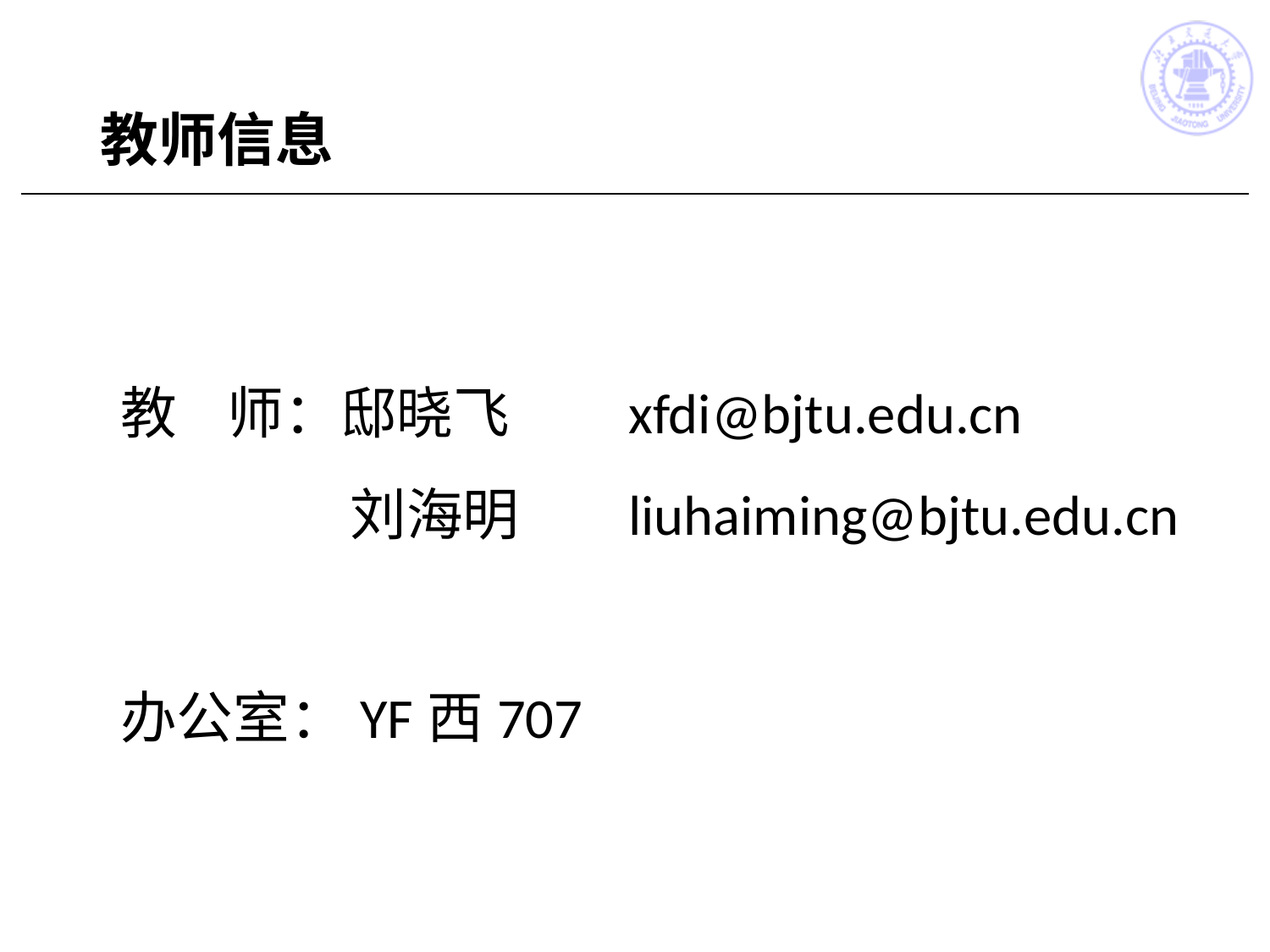

# 教师信息
教    师：邸晓飞	xfdi@bjtu.edu.cn
	       刘海明	liuhaiming@bjtu.edu.cn

办公室：YF西707